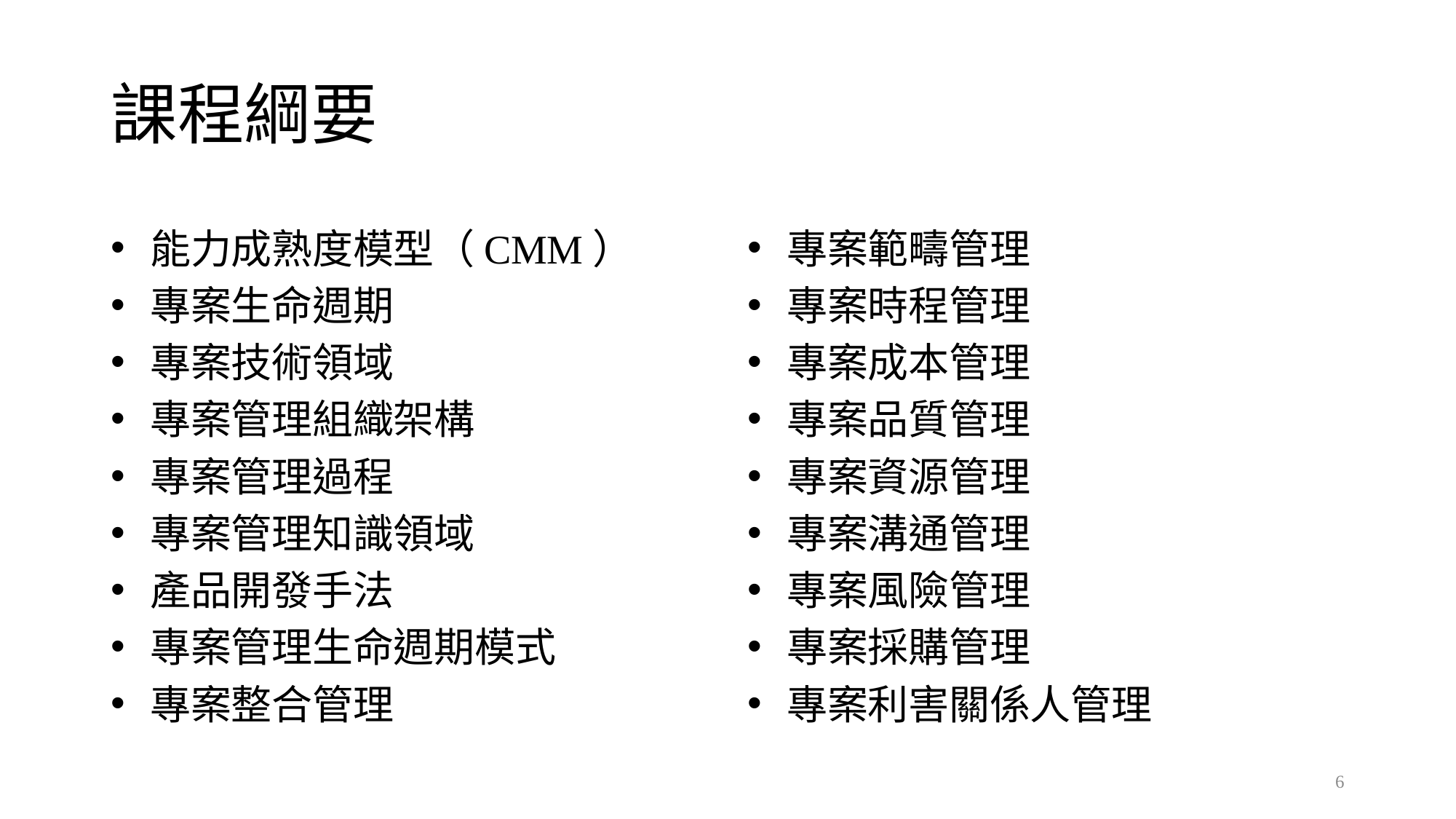

# 課程綱要
能力成熟度模型（CMM）
專案生命週期
專案技術領域
專案管理組織架構
專案管理過程
專案管理知識領域
產品開發手法
專案管理生命週期模式
專案整合管理

專案範疇管理
專案時程管理
專案成本管理
專案品質管理
專案資源管理
專案溝通管理
專案風險管理
專案採購管理
專案利害關係人管理
6